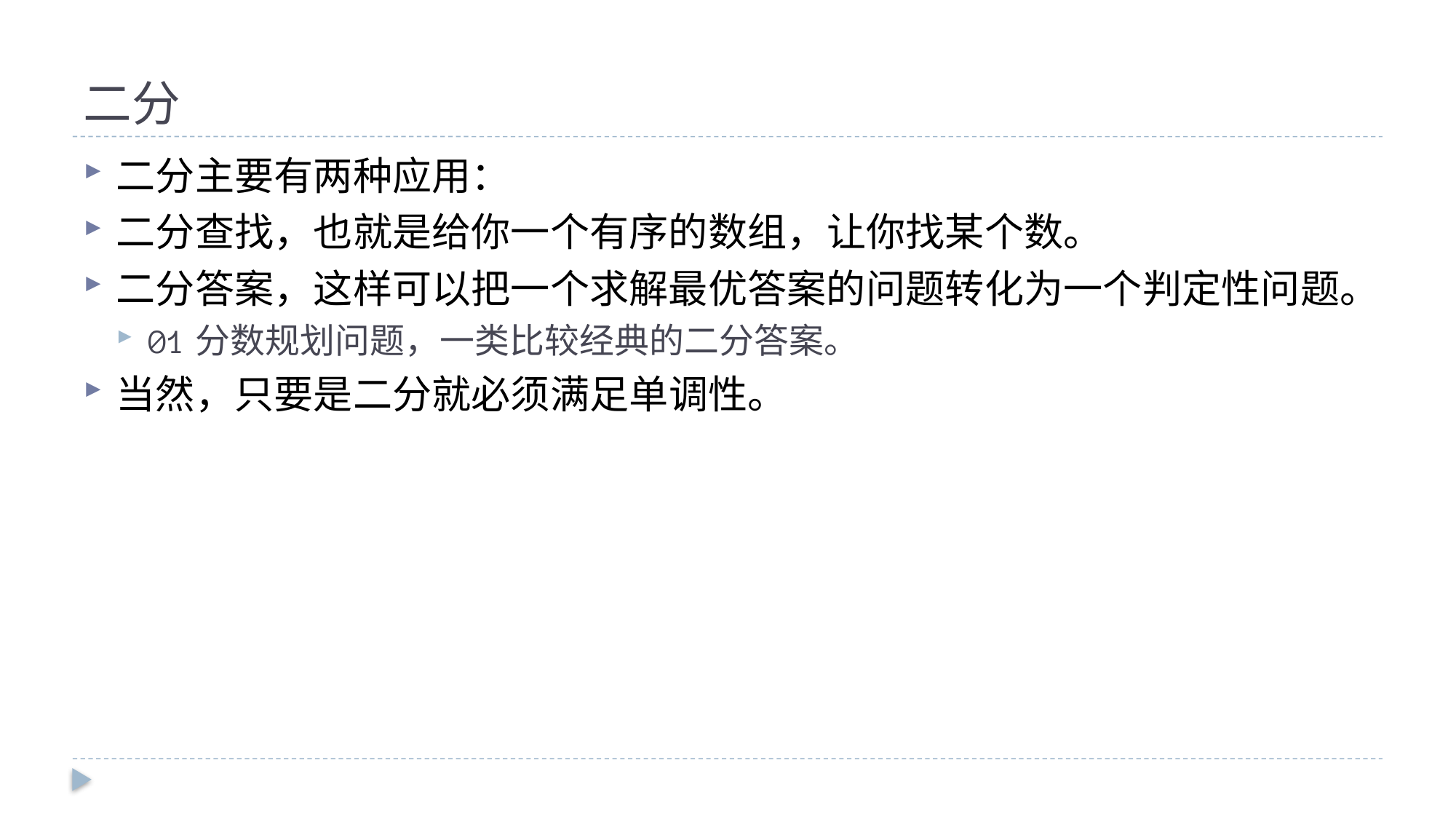

# 二分
二分主要有两种应用：
二分查找，也就是给你一个有序的数组，让你找某个数。
二分答案，这样可以把一个求解最优答案的问题转化为一个判定性问题。
01分数规划问题，一类比较经典的二分答案。
当然，只要是二分就必须满足单调性。